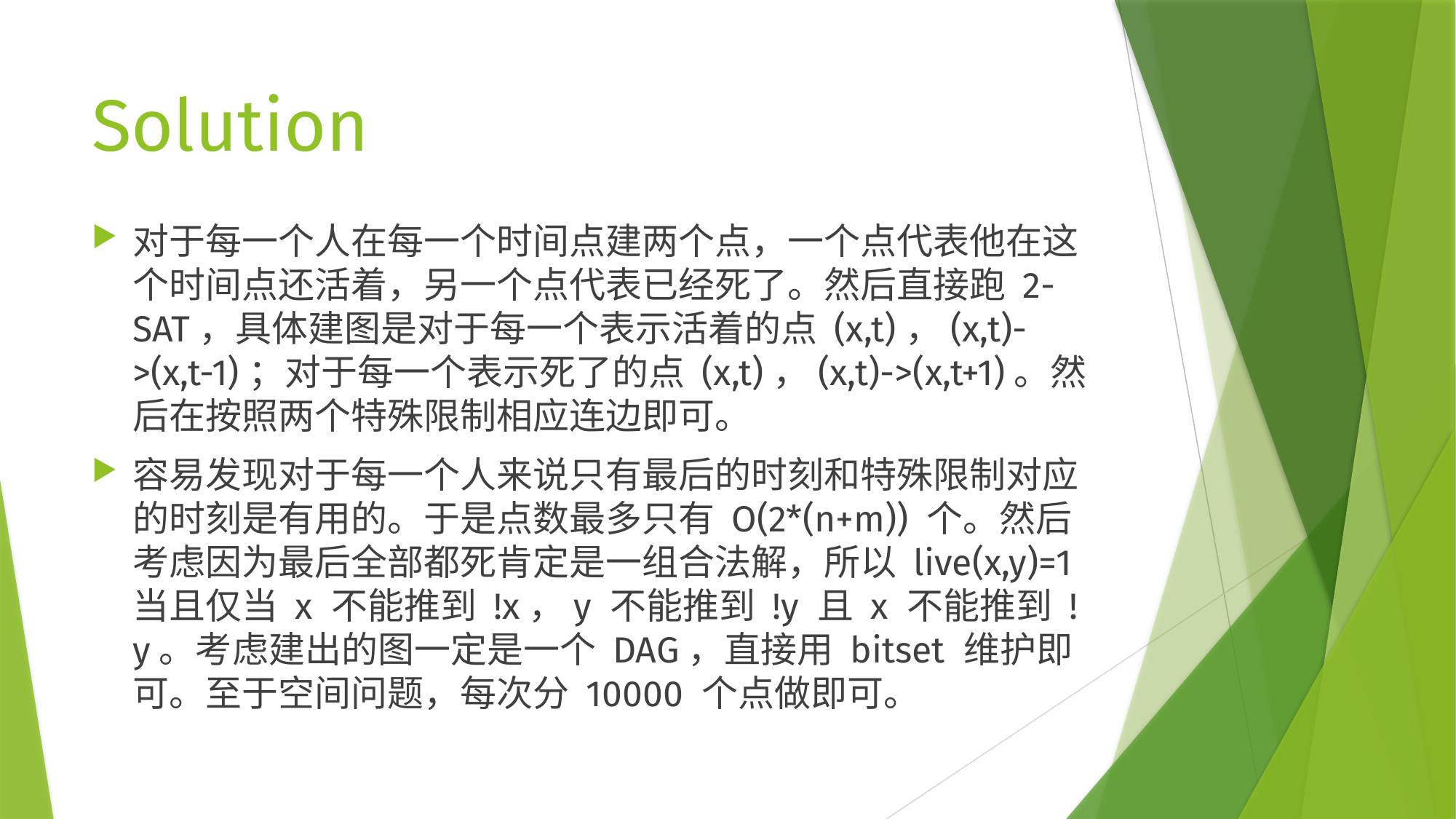

# Solution
对于每一个人在每一个时间点建两个点，一个点代表他在这个时间点还活着，另一个点代表已经死了。然后直接跑 2-SAT，具体建图是对于每一个表示活着的点 (x,t)，(x,t)->(x,t-1)；对于每一个表示死了的点 (x,t)，(x,t)->(x,t+1)。然后在按照两个特殊限制相应连边即可。
容易发现对于每一个人来说只有最后的时刻和特殊限制对应的时刻是有用的。于是点数最多只有 O(2*(n+m)) 个。然后考虑因为最后全部都死肯定是一组合法解，所以 live(x,y)=1 当且仅当 x 不能推到 !x，y 不能推到 !y 且 x 不能推到 !y。考虑建出的图一定是一个 DAG，直接用 bitset 维护即可。至于空间问题，每次分 10000 个点做即可。